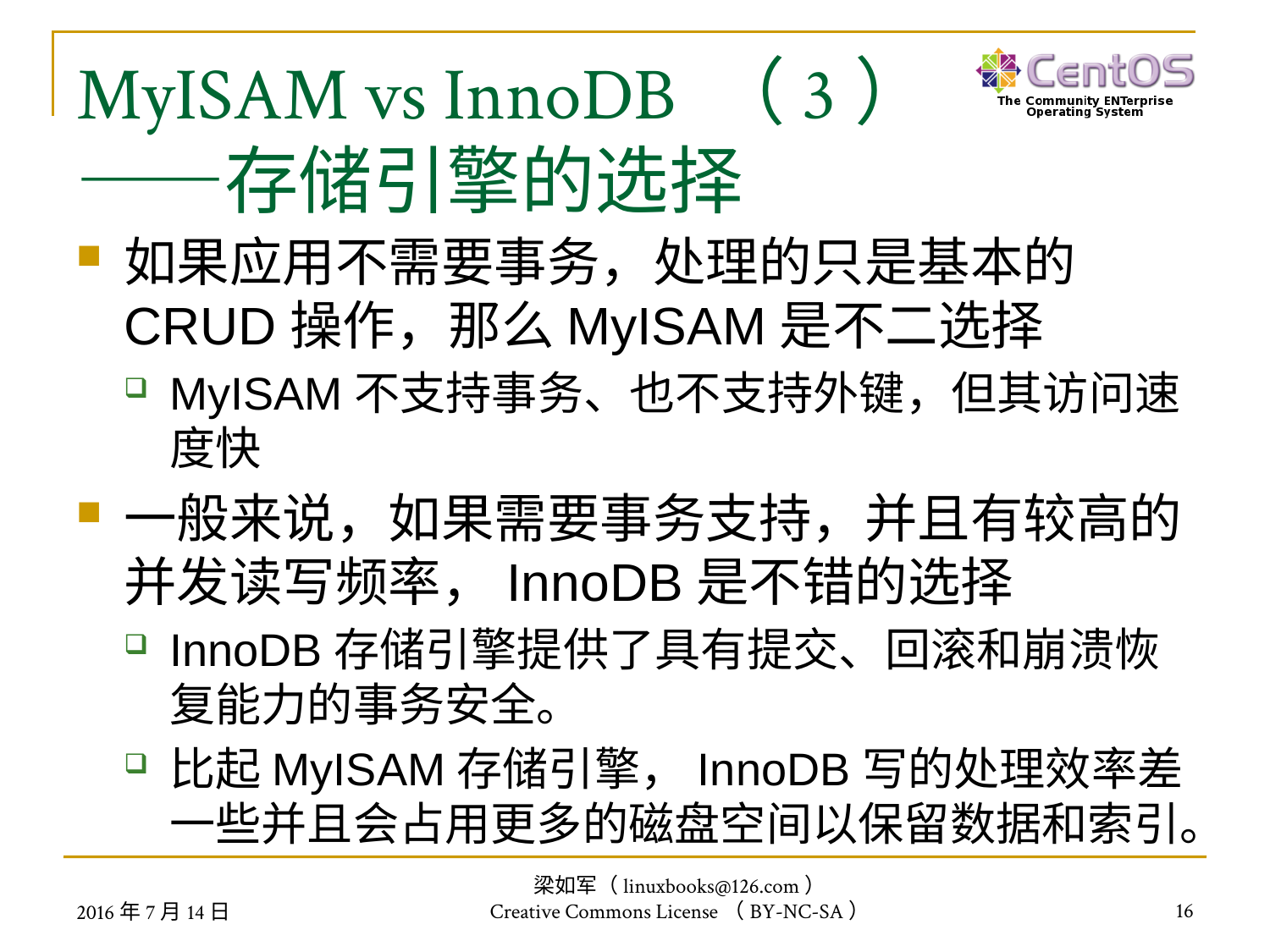

# MyISAM vs InnoDB （3） ——存储引擎的选择
如果应用不需要事务，处理的只是基本的CRUD操作，那么MyISAM是不二选择
MyISAM不支持事务、也不支持外键，但其访问速度快
一般来说，如果需要事务支持，并且有较高的并发读写频率，InnoDB是不错的选择
InnoDB存储引擎提供了具有提交、回滚和崩溃恢复能力的事务安全。
比起MyISAM存储引擎，InnoDB写的处理效率差一些并且会占用更多的磁盘空间以保留数据和索引。
梁如军（linuxbooks@126.com）
Creative Commons License（BY-NC-SA）
2016年7月14日
16